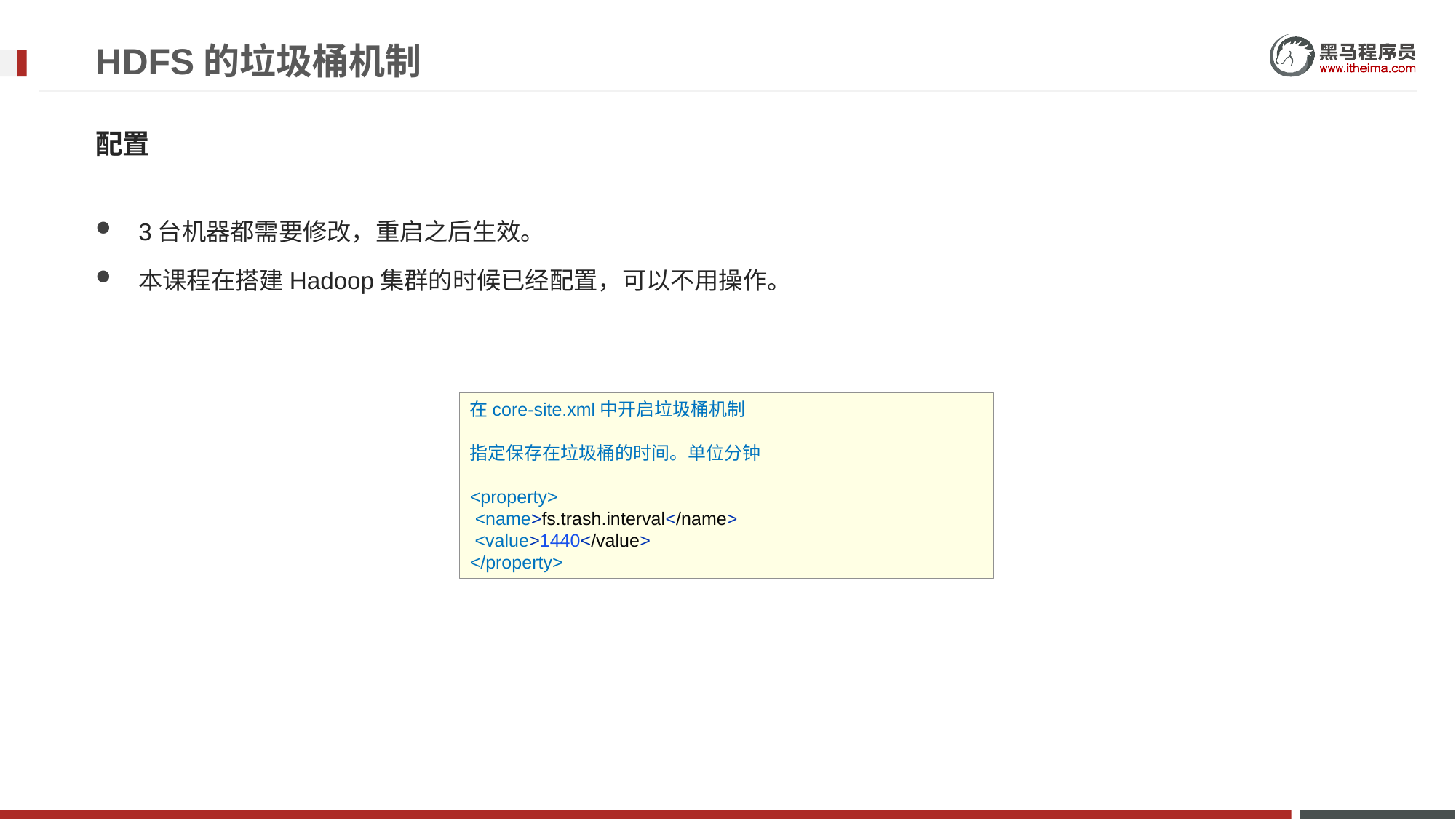

# HDFS的垃圾桶机制
配置
3台机器都需要修改，重启之后生效。
本课程在搭建Hadoop集群的时候已经配置，可以不用操作。
在core-site.xml中开启垃圾桶机制
指定保存在垃圾桶的时间。单位分钟
<property>
 <name>fs.trash.interval</name>
 <value>1440</value>
</property>